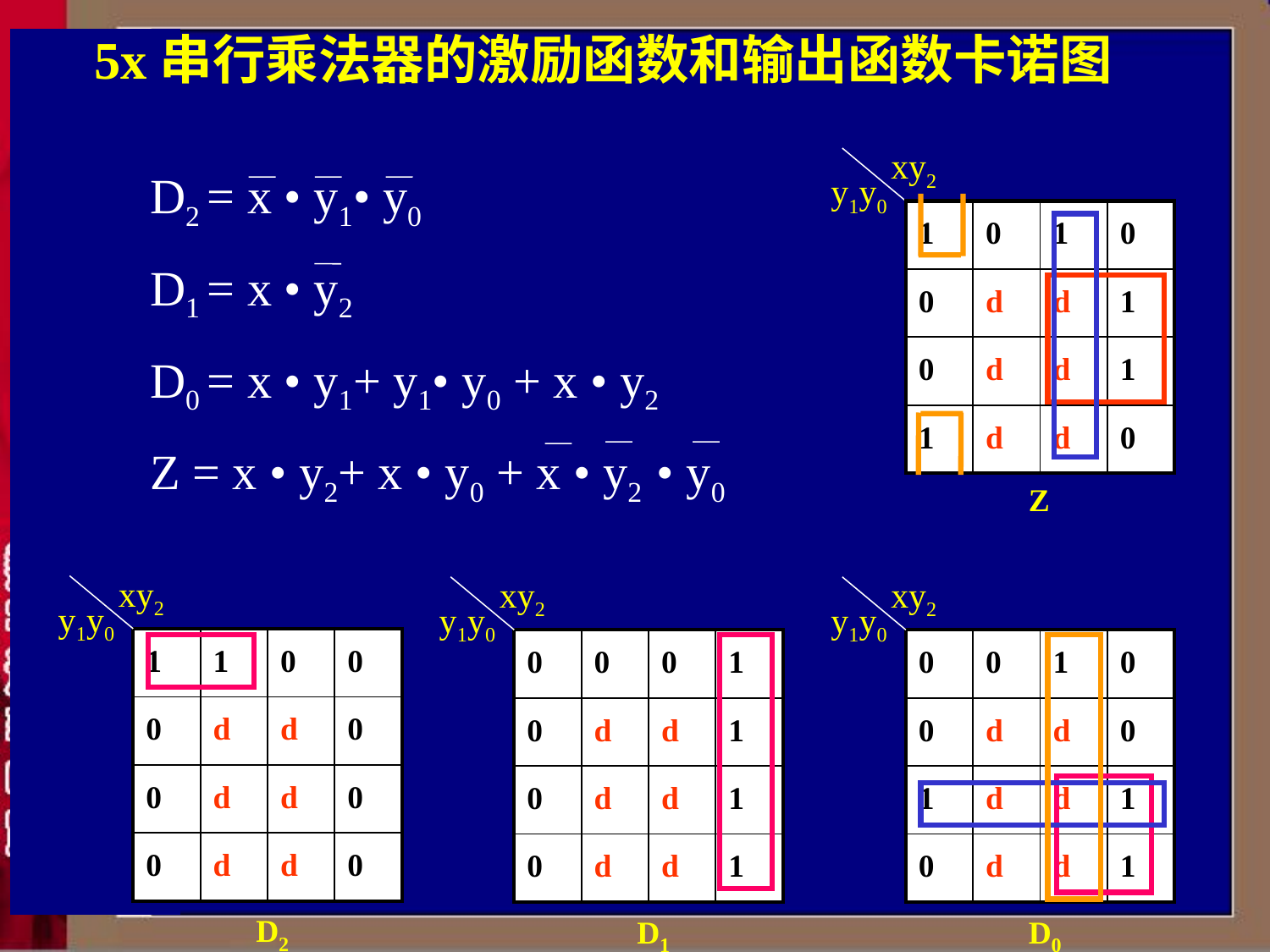

# 5x串行乘法器的激励函数和输出函数卡诺图

xy2

y1y0
D2 = x • y1• y0
D1 = x • y2
D0 = x • y1+ y1• y0 + x • y2
Z = x • y2+ x • y0 + x • y2  • y0

| 1 | 0 | 1 | 0 |
| --- | --- | --- | --- |
| 0 | d | d | 1 |
| 0 | d | d | 1 |
| 1 | d | d | 0 |

Z
xy2
xy2
xy2

y1y0
y1y0
y1y0

| 1 | 1 | 0 | 0 |
| --- | --- | --- | --- |
| 0 | d | d | 0 |
| 0 | d | d | 0 |
| 0 | d | d | 0 |
| 0 | 0 | 0 | 1 |
| --- | --- | --- | --- |
| 0 | d | d | 1 |
| 0 | d | d | 1 |
| 0 | d | d | 1 |
| 0 | 0 | 1 | 0 |
| --- | --- | --- | --- |
| 0 | d | d | 0 |
| 1 | d | d | 1 |
| 0 | d | d | 1 |

D2
D1
D0